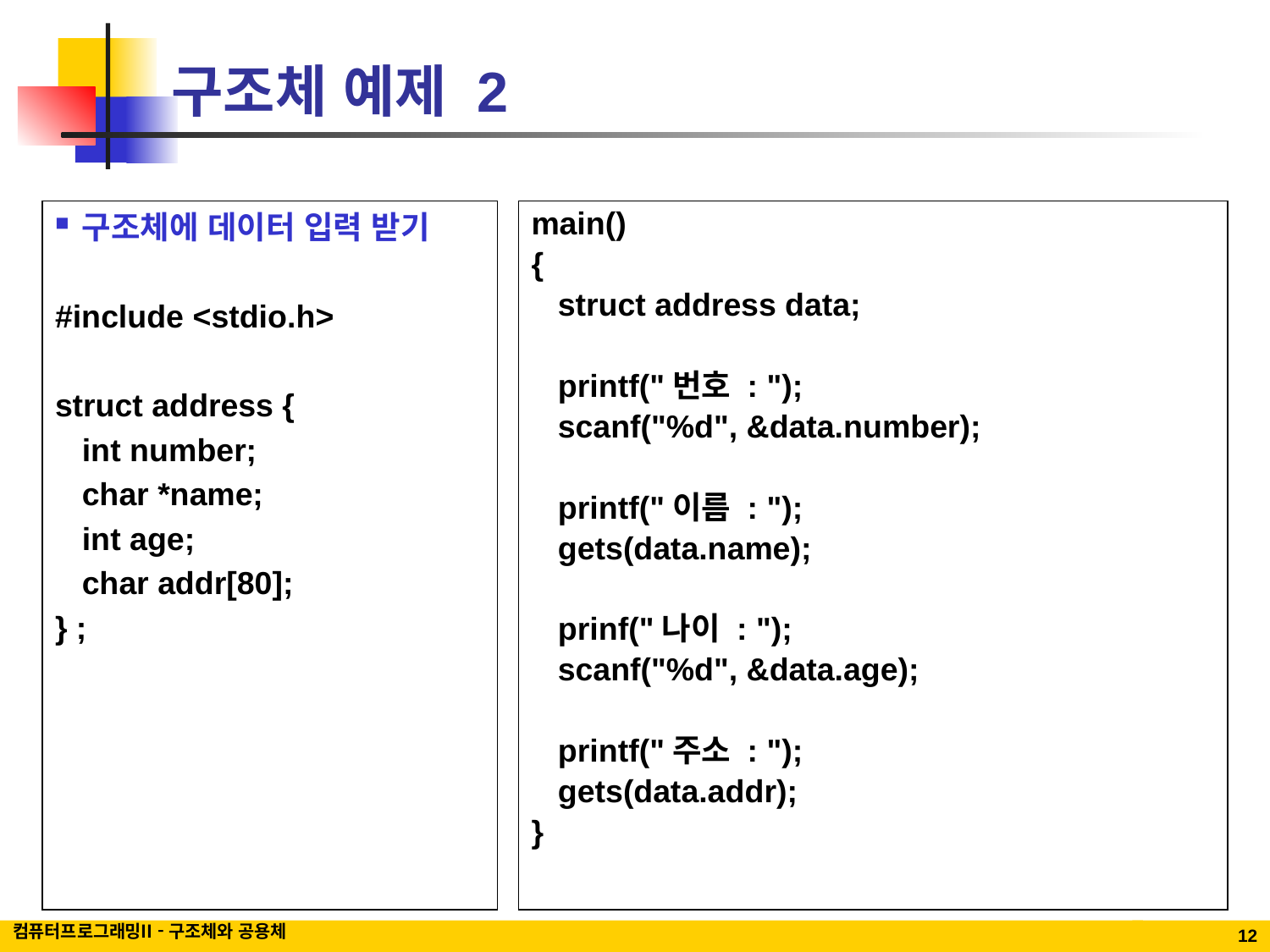

# 구조체 예제 2
구조체에 데이터 입력 받기

#include <stdio.h>

struct address {
	int number;
	char *name;
	int age;
	char addr[80];
} ;

main()
{
   struct address data;

   printf("번호 : ");
   scanf("%d", &data.number);

   printf("이름 : ");
   gets(data.name);

   prinf("나이 : ");
   scanf("%d", &data.age);

   printf("주소 : ");
   gets(data.addr);
}
컴퓨터프로그래밍II - 구조체와 공용체
12